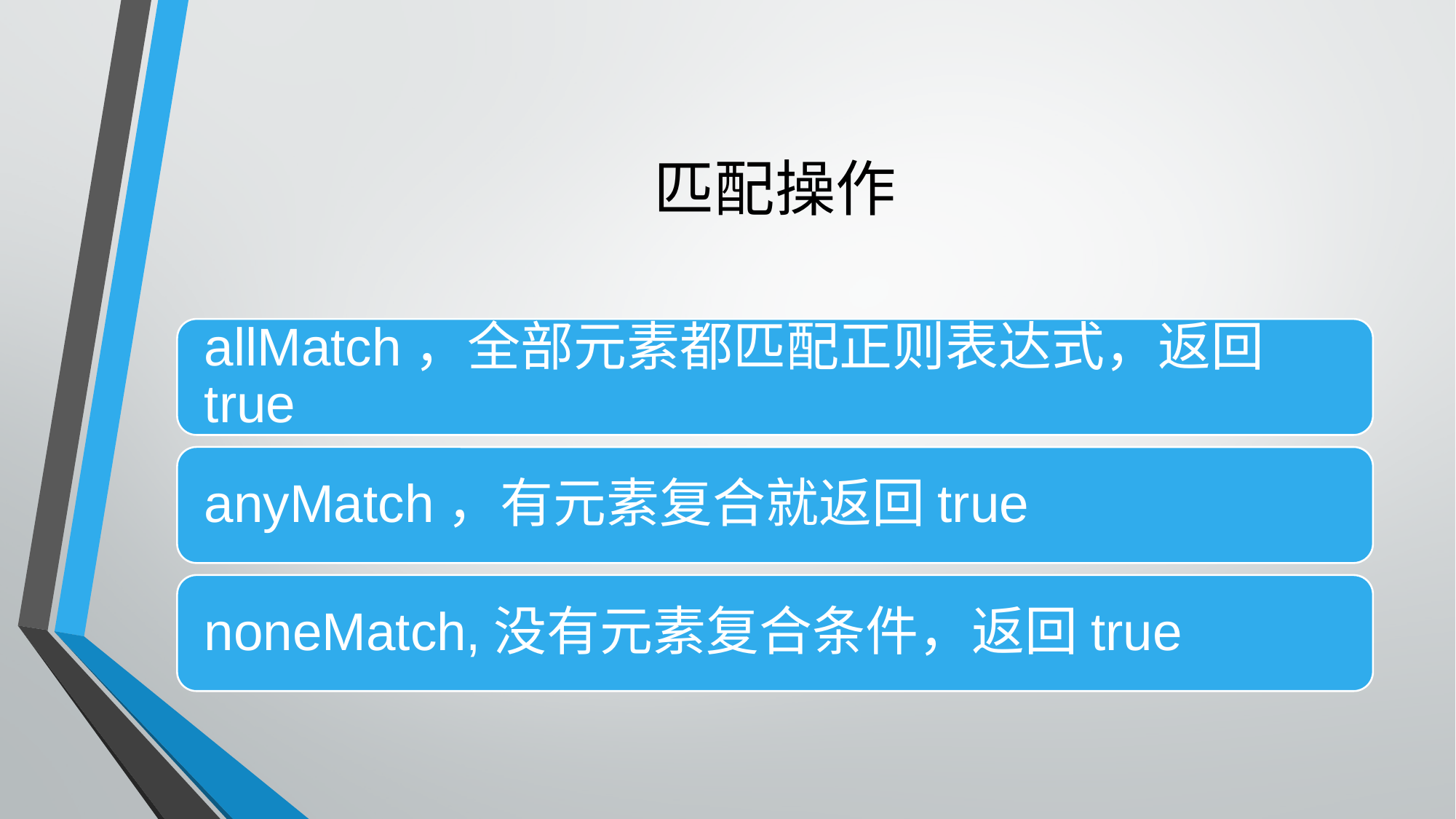

# 匹配操作
allMatch，全部元素都匹配正则表达式，返回true
anyMatch，有元素复合就返回true
noneMatch,没有元素复合条件，返回true